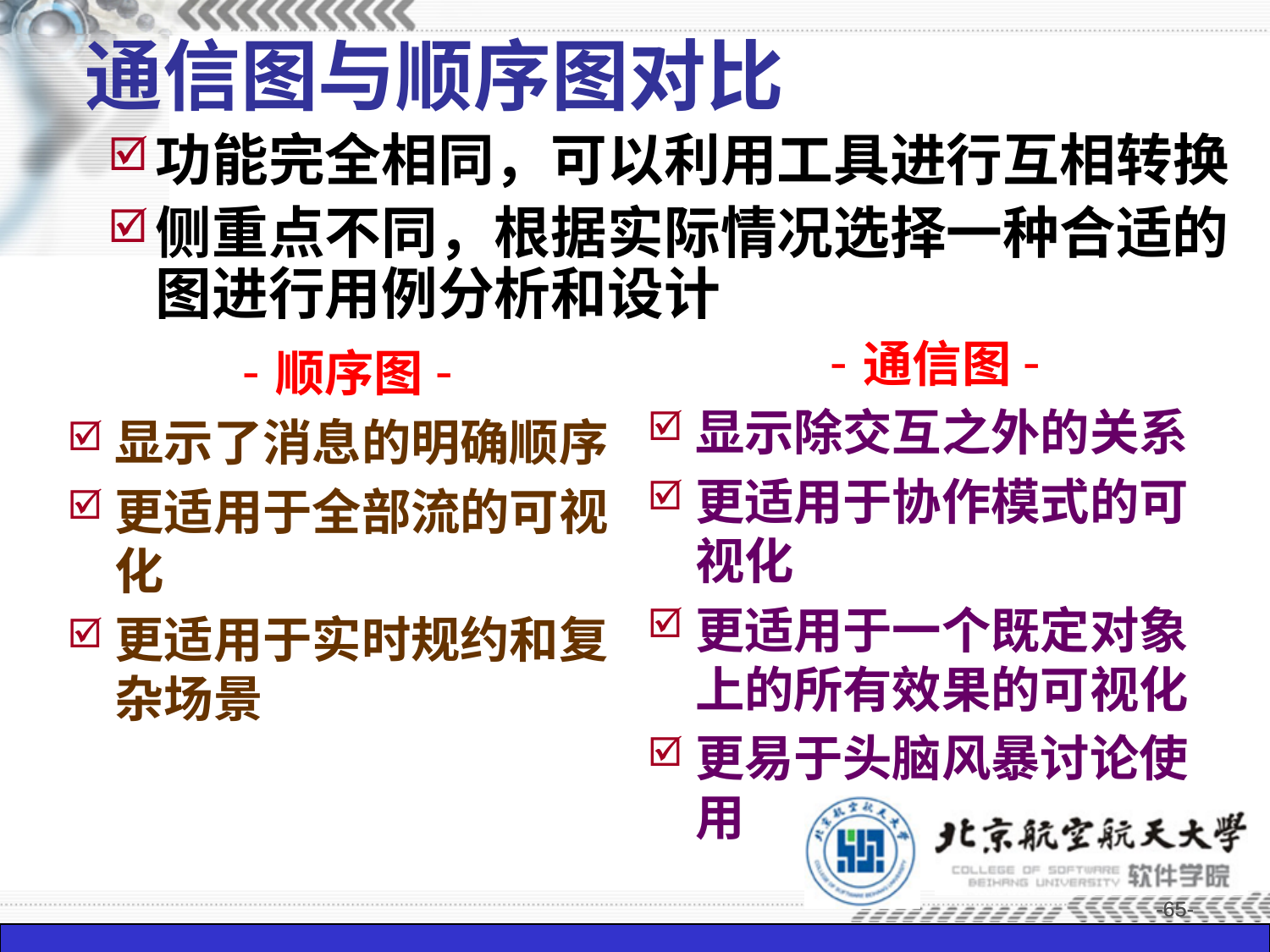

通信图与顺序图对比
功能完全相同，可以利用工具进行互相转换
侧重点不同，根据实际情况选择一种合适的图进行用例分析和设计
-通信图-
显示除交互之外的关系
更适用于协作模式的可视化
更适用于一个既定对象上的所有效果的可视化
更易于头脑风暴讨论使用
-顺序图-
显示了消息的明确顺序
更适用于全部流的可视化
更适用于实时规约和复杂场景
-65-
-65-